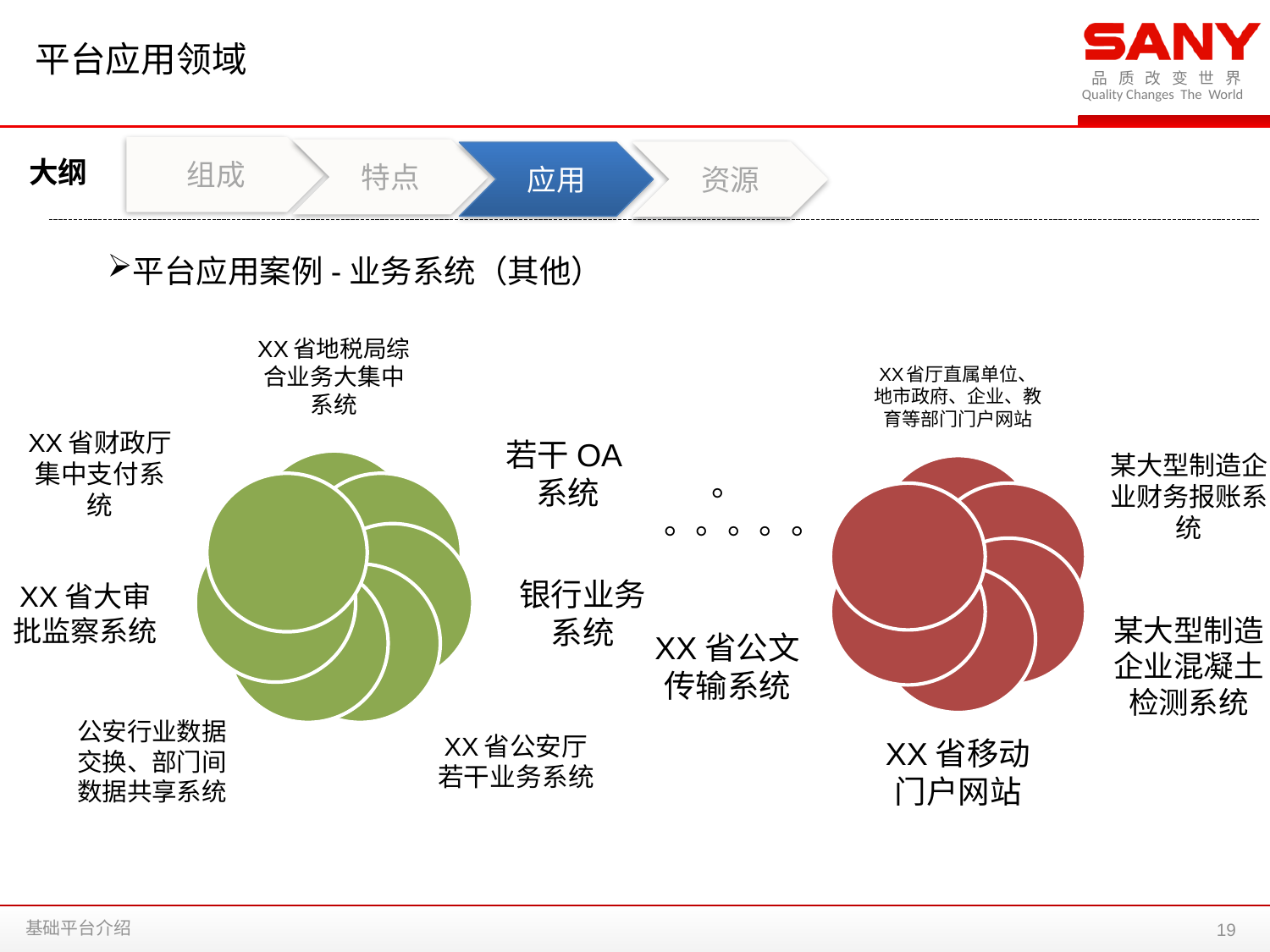

平台应用领域
大纲
组成
特点
应用
资源
平台应用案例-业务系统（其他）

XX省地税局综合业务大集中系统
若干OA系统
银行业务系统
XX省公安厅若干业务系统
公安行业数据交换、部门间数据共享系统
XX省大审批监察系统
XX省财政厅集中支付系统
XX省厅直属单位、地市政府、企业、教育等部门门户网站
某大型制造企业财务报账系统
某大型制造企业混凝土检测系统
XX省移动门户网站
。。。。。。
19
基础平台介绍